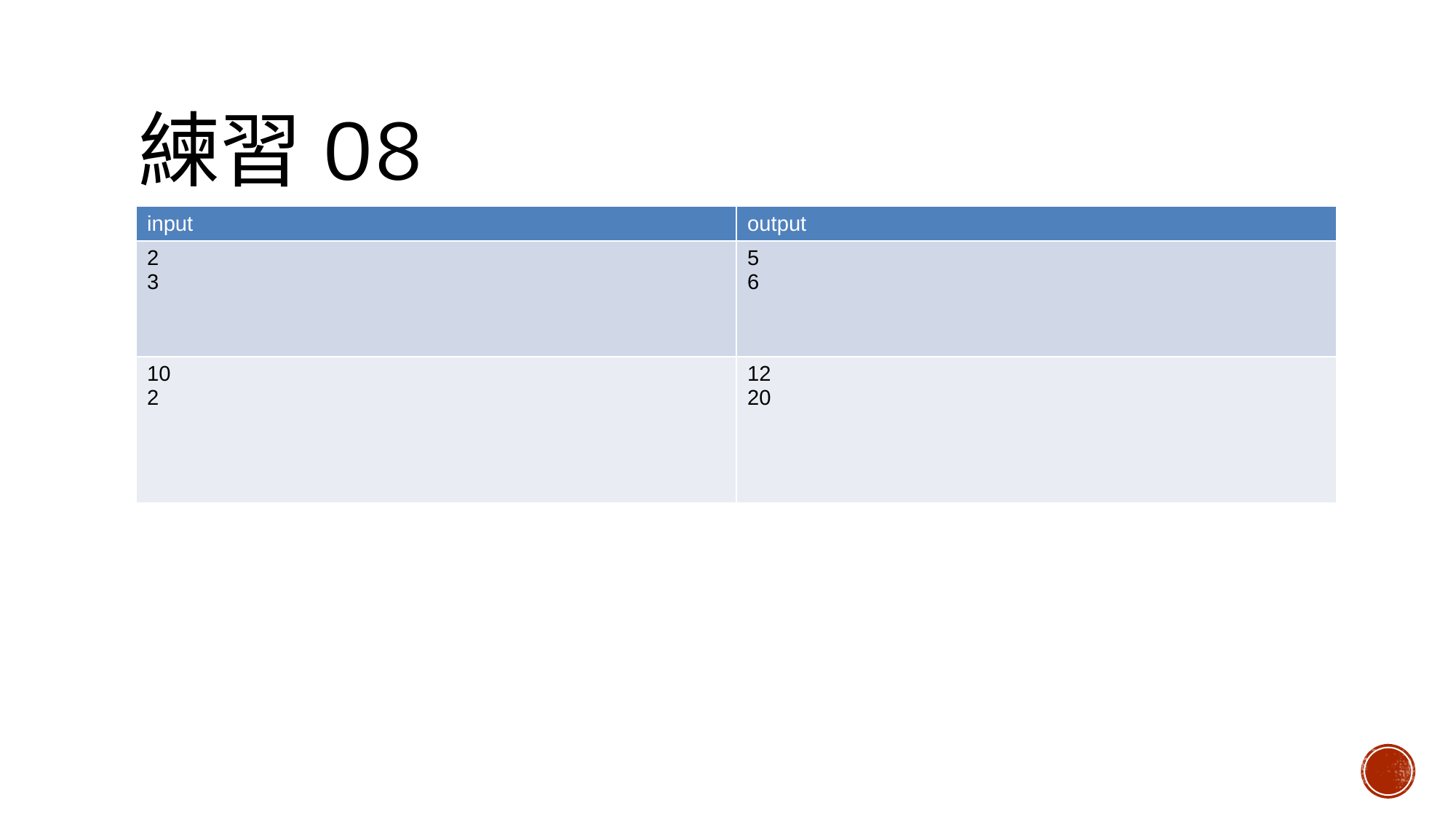

# 練習08
| input | output |
| --- | --- |
| 2 3 | 5 6 |
| 10 2 | 12 20 |